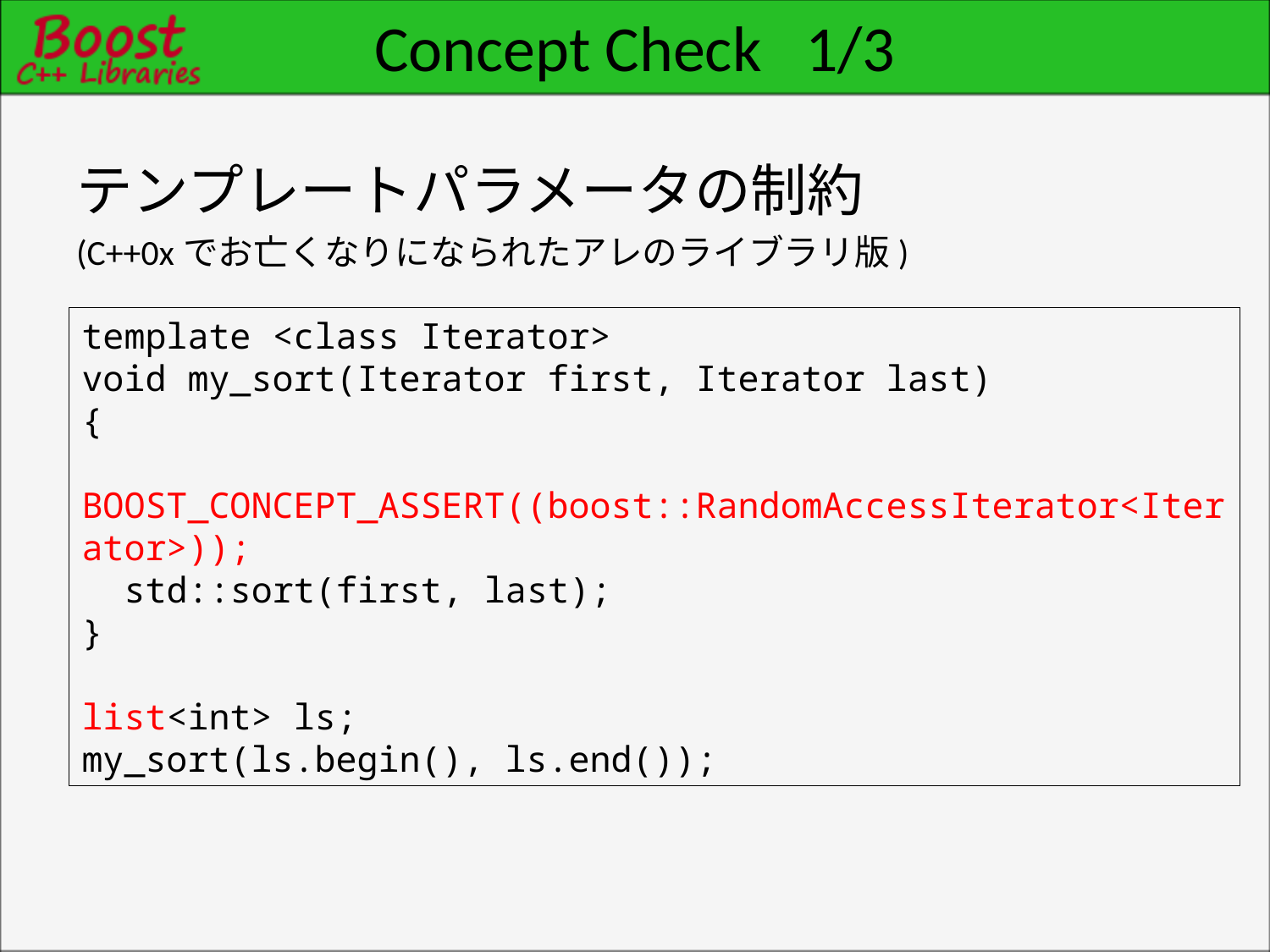

# Concept Check   1/3
テンプレートパラメータの制約
(C++0xでお亡くなりになられたアレのライブラリ版)
template <class Iterator>
void my_sort(Iterator first, Iterator last)
{
  BOOST_CONCEPT_ASSERT((boost::RandomAccessIterator<Iterator>));
  std::sort(first, last);
}

list<int> ls;
my_sort(ls.begin(), ls.end());